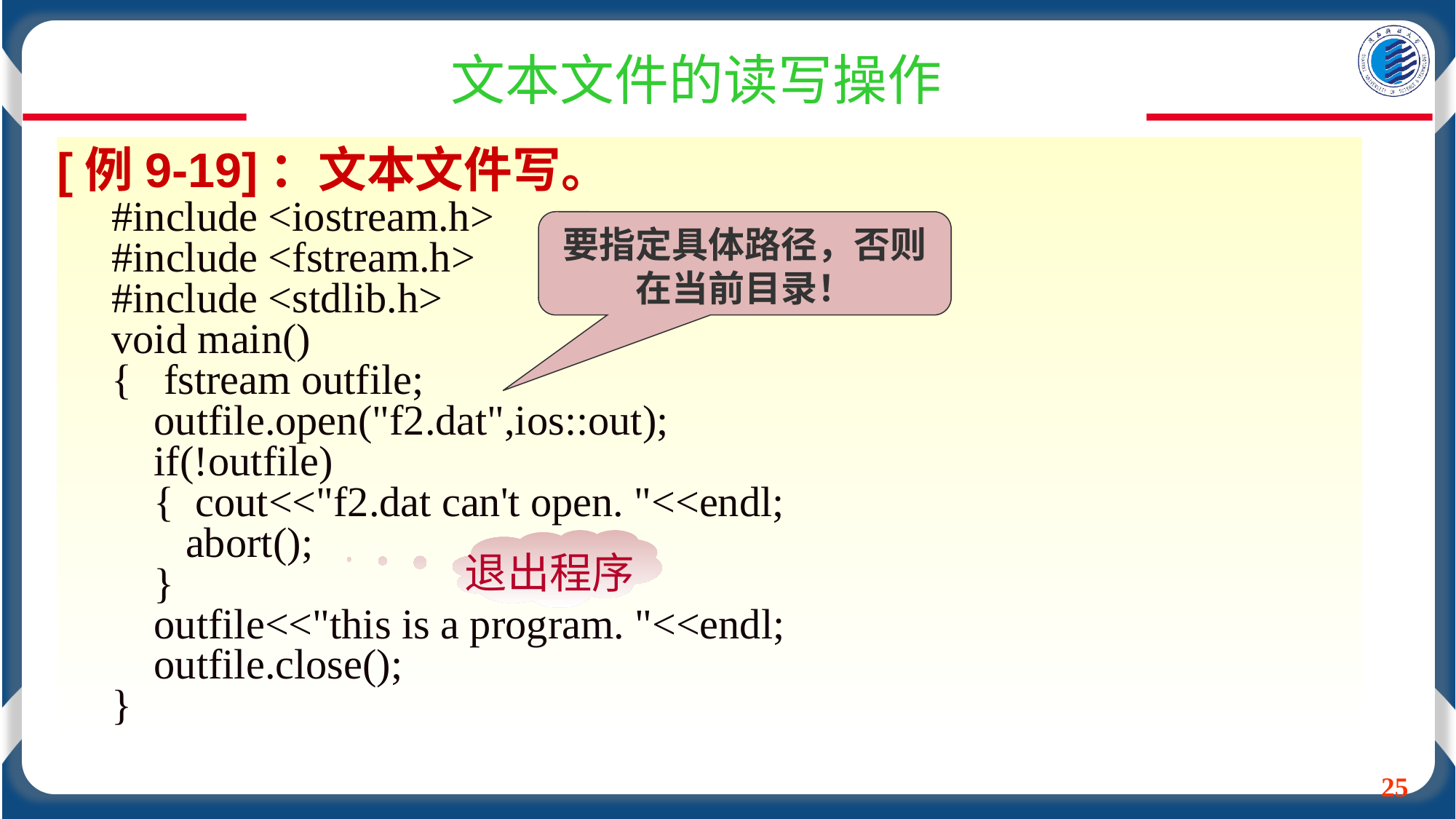

# 文本文件的读写操作
[例9-19]：文本文件写。
#include <iostream.h>
#include <fstream.h>
#include <stdlib.h>
void main()
{   fstream outfile;
    outfile.open("f2.dat",ios::out);
    if(!outfile)
    {  cout<<"f2.dat can't open. "<<endl;
       abort();
    }
    outfile<<"this is a program. "<<endl;
    outfile.close();
}
要指定具体路径，否则在当前目录！
退出程序
25